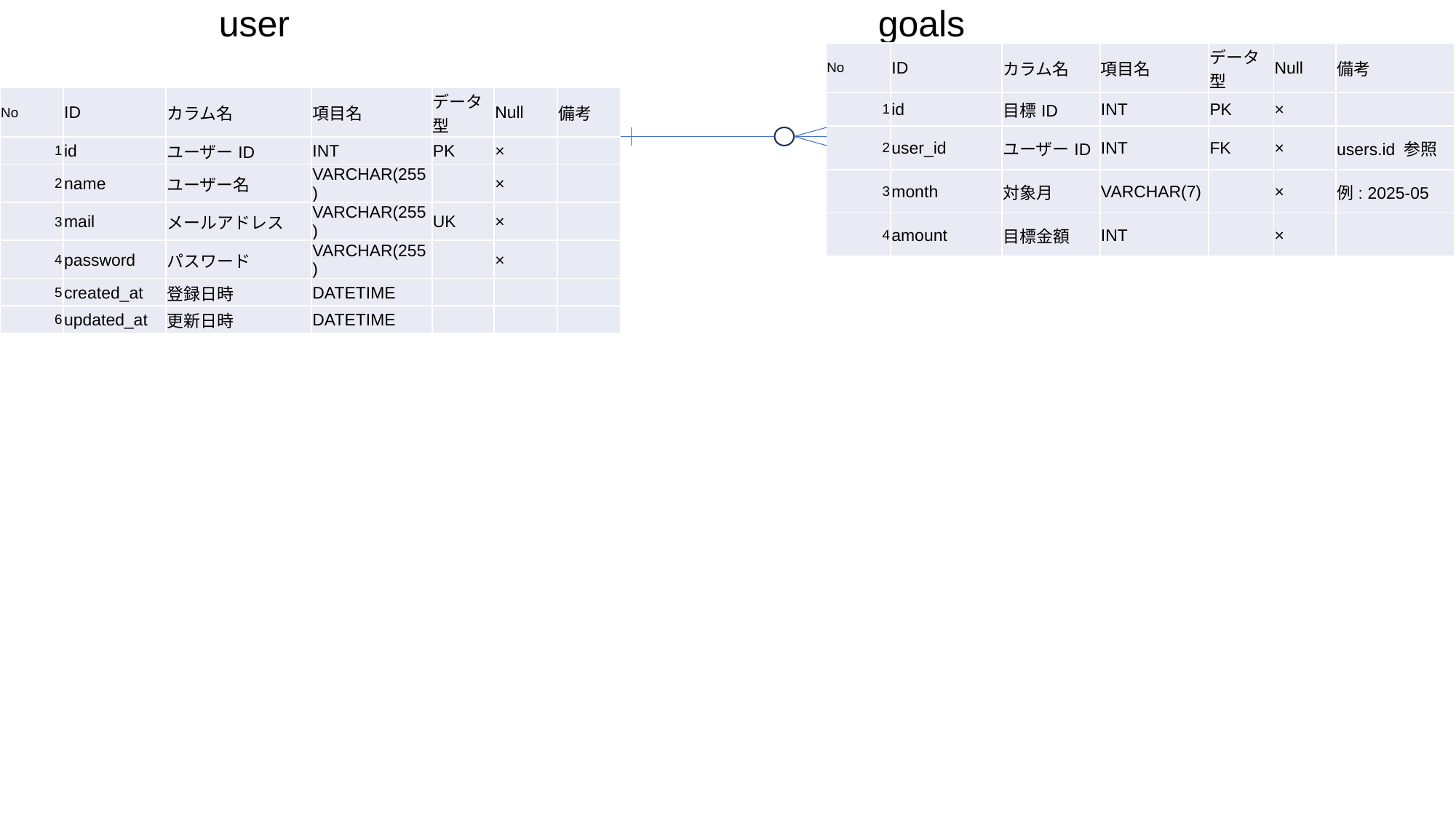

user                                                          goals
| No | ID | カラム名 | 項目名 | データ型 | Null | 備考 |
| --- | --- | --- | --- | --- | --- | --- |
| 1 | id | 目標ID | INT | PK | × |  |
| 2 | user\_id | ユーザーID | INT | FK | × | users.id 参照 |
| 3 | month | 対象月 | VARCHAR(7) |  | × | 例: 2025-05 |
| 4 | amount | 目標金額 | INT |  | × |  |
| No | ID | カラム名 | 項目名 | データ型 | Null | 備考 |
| --- | --- | --- | --- | --- | --- | --- |
| 1 | id | ユーザーID | INT | PK | × |  |
| 2 | name | ユーザー名 | VARCHAR(255) |  | × |  |
| 3 | mail | メールアドレス | VARCHAR(255) | UK | × |  |
| 4 | password | パスワード | VARCHAR(255) |  | × |  |
| 5 | created\_at | 登録日時 | DATETIME |  |  |  |
| 6 | updated\_at | 更新日時 | DATETIME |  |  |  |

#